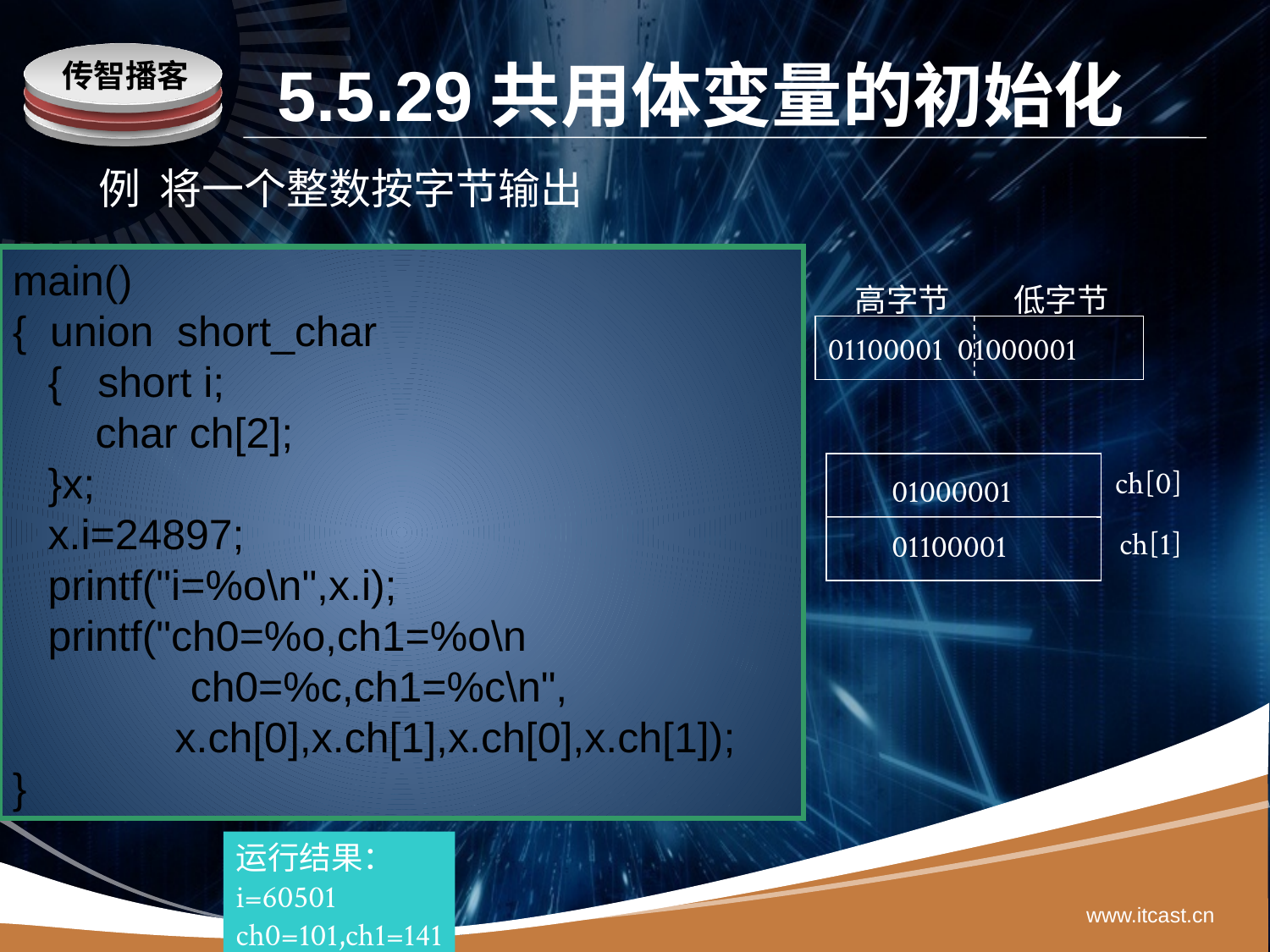

# 5.5.29共用体变量的初始化
例  将一个整数按字节输出
main()
{  union  short_char
   {   short i;
       char ch[2];
   }x;
   x.i=24897;
   printf("i=%o\n",x.i);
   printf("ch0=%o,ch1=%o\n
               ch0=%c,ch1=%c\n",
	   x.ch[0],x.ch[1],x.ch[0],x.ch[1]);
}
高字节
低字节
01100001  01000001

ch[0]
01000001

ch[1]
01100001
运行结果：
i=60501
ch0=101,ch1=141
ch0=A,ch1=a
www.itcast.cn